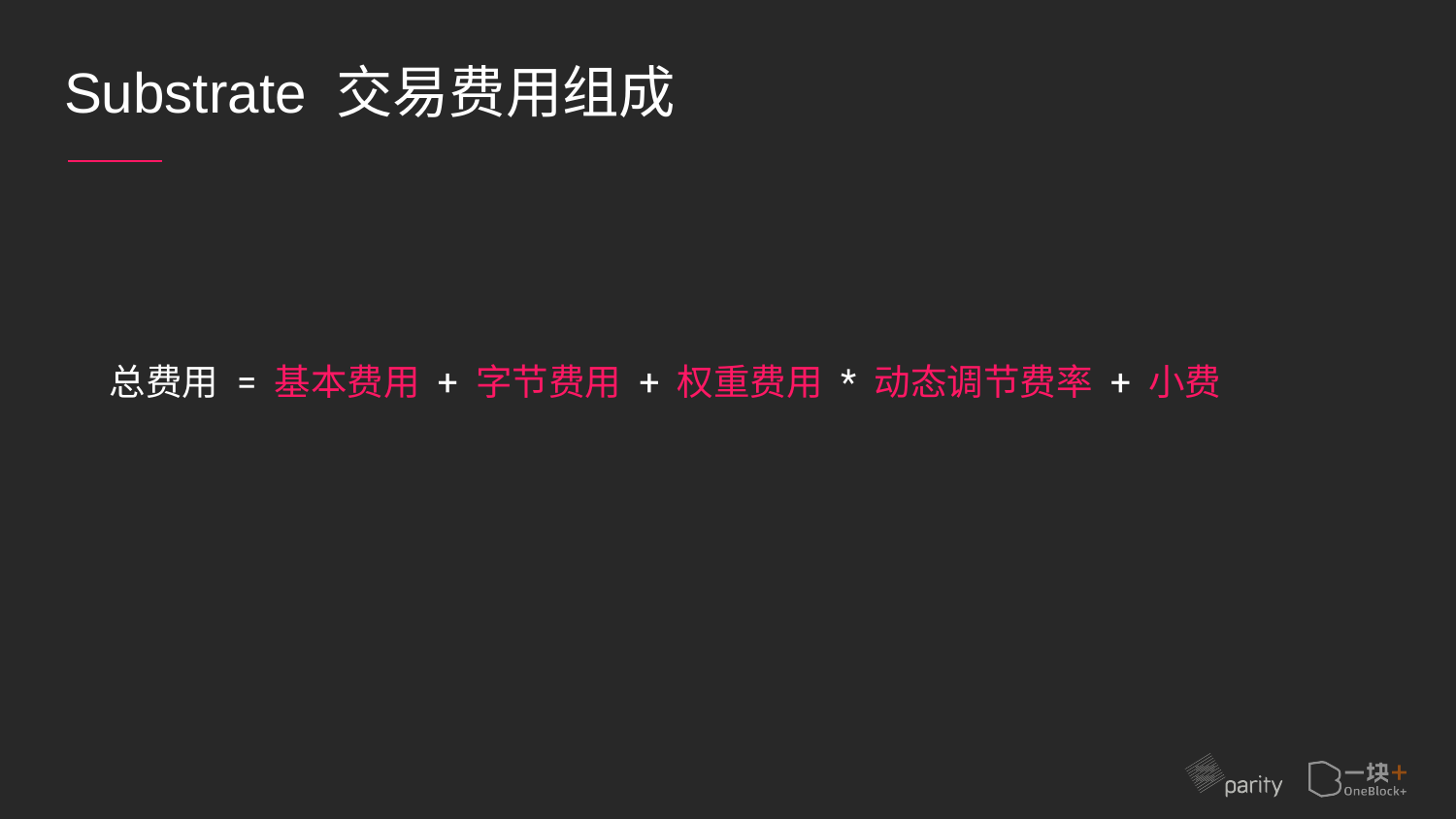

# Substrate 交易费用组成
总费用 = 基本费用 + 字节费用 + 权重费用 * 动态调节费率 + 小费